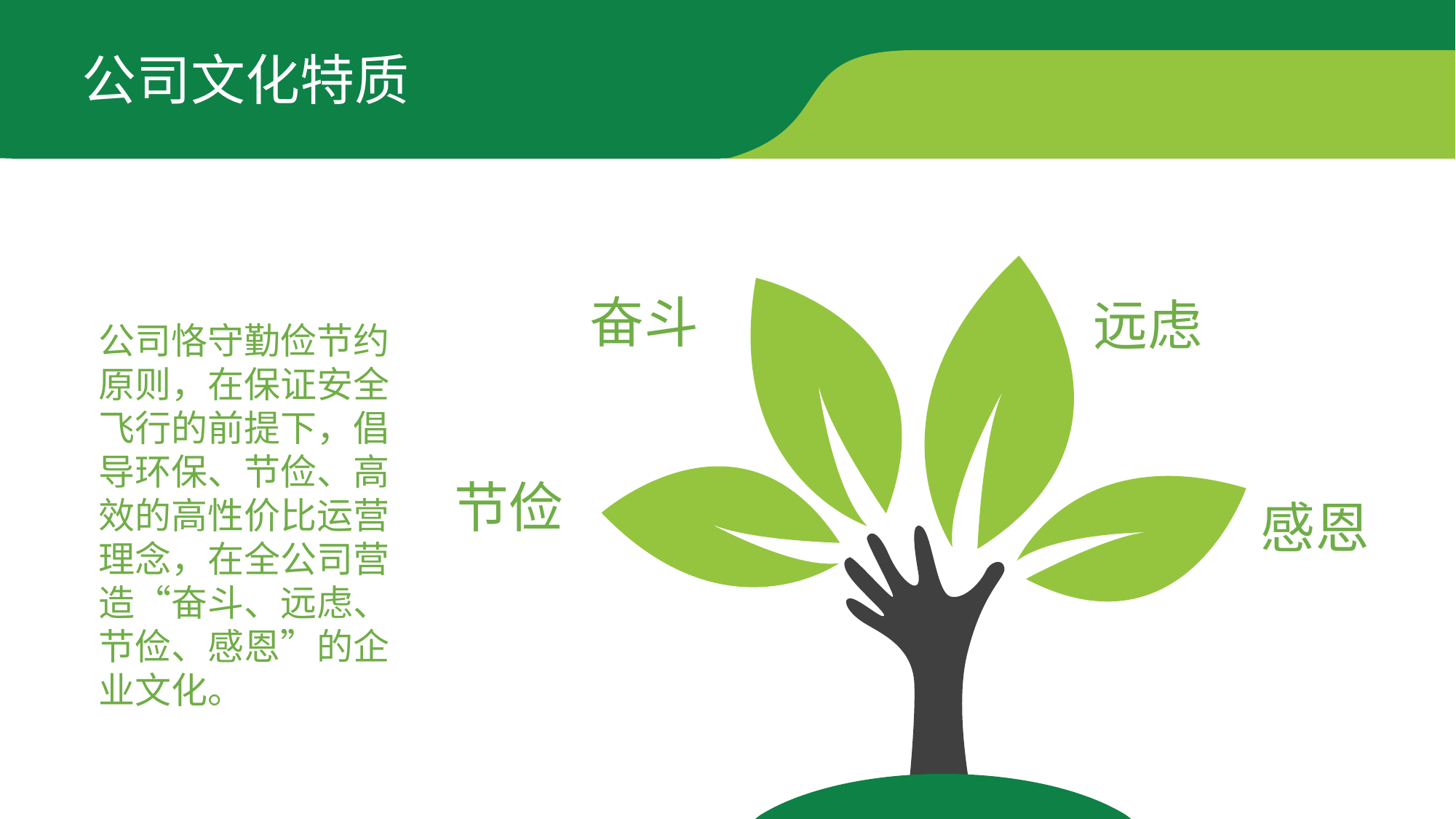

公司文化特质

远虑

奋斗
公司恪守勤俭节约原则，在保证安全飞行的前提下，倡导环保、节俭、高效的高性价比运营理念，在全公司营造“奋斗、远虑、节俭、感恩”的企业文化。

节俭
感恩